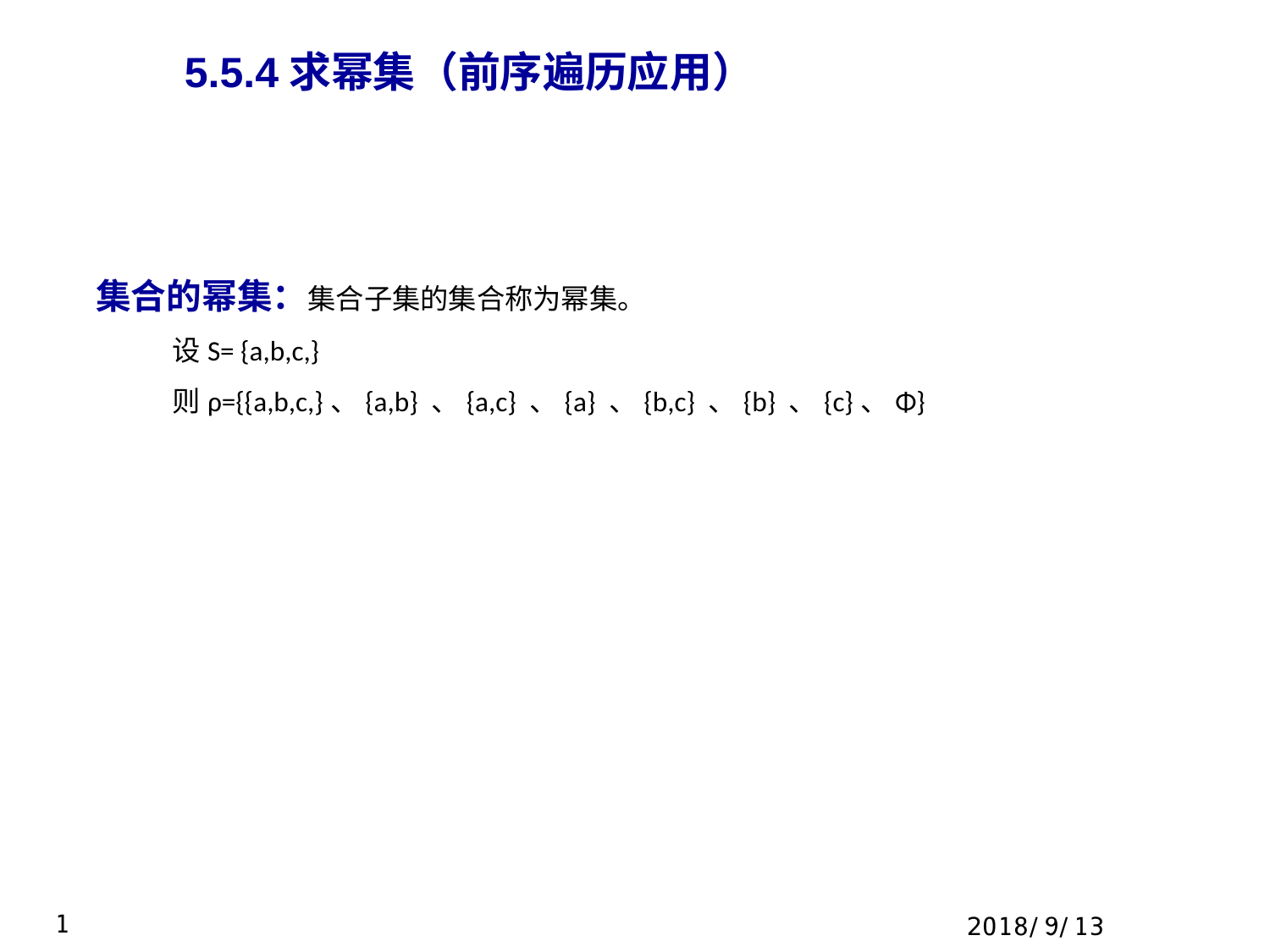

5.5.4求幂集（前序遍历应用）

集合的幂集：集合子集的集合称为幂集。
           设S= {a,b,c,}
           则ρ={{a,b,c,}、{a,b} 、{a,c} 、{a} 、{b,c} 、{b} 、{c}、Φ}

2018/9/13
1